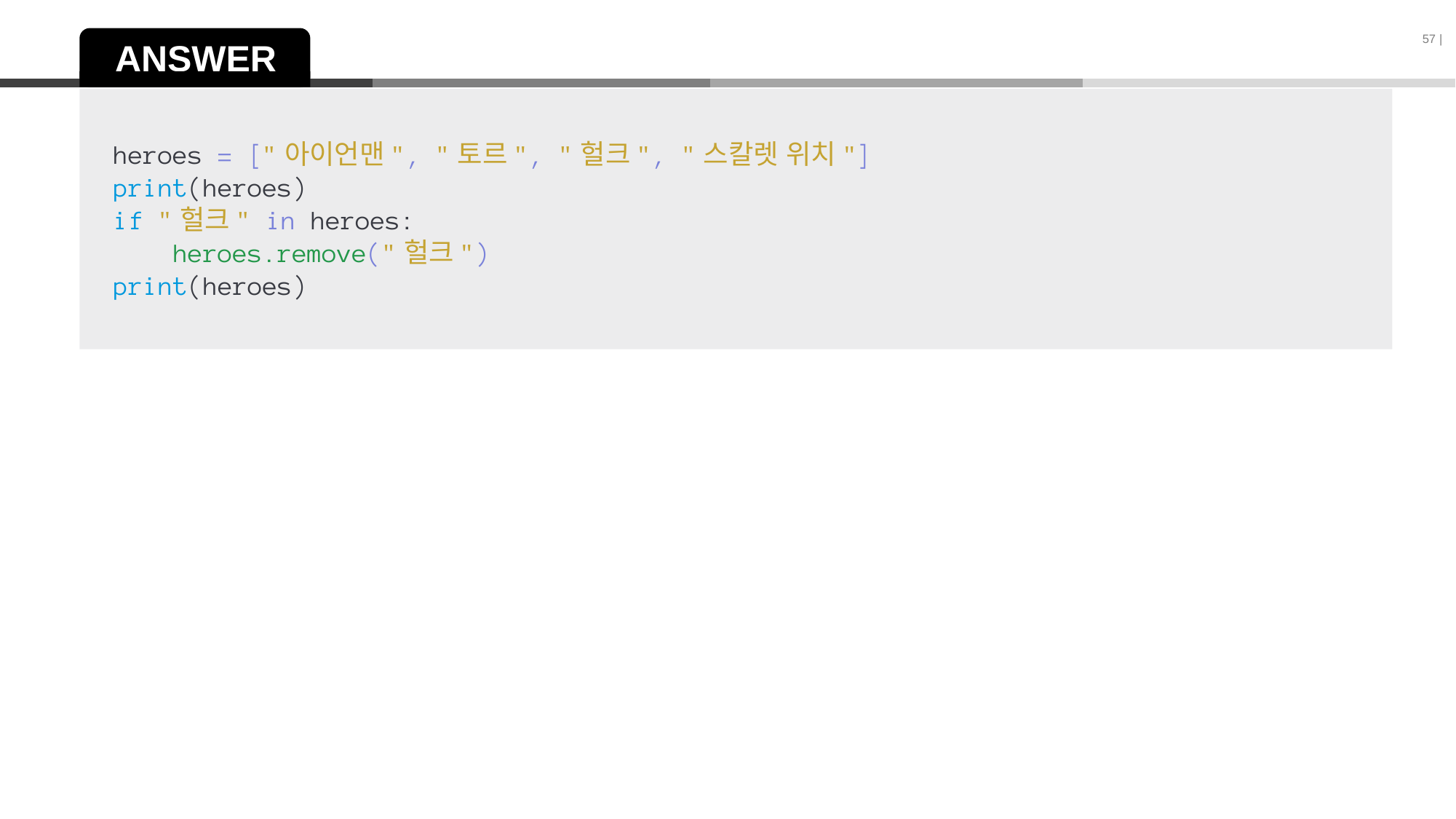

57 |

ANSWER

heroes = ["아이언맨", "토르", "헐크", "스칼렛 위치"]
print(heroes)
if "헐크" in heroes:
    heroes.remove("헐크")
print(heroes)